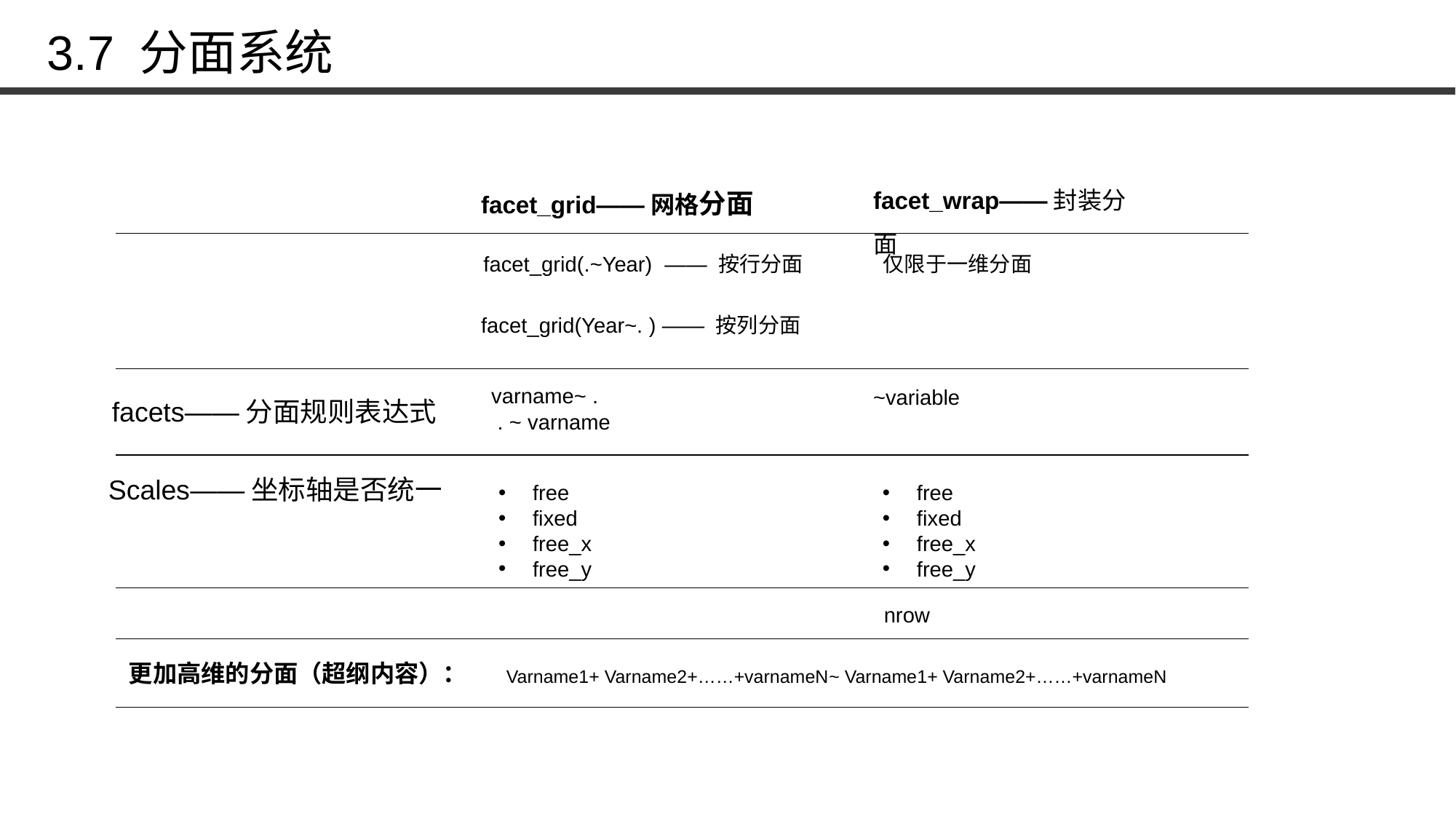

3.7 分面系统
facet_wrap——封装分面
facet_grid——网格分面
facet_grid(.~Year)  —— 按行分面
仅限于一维分面
facet_grid(Year~. ) —— 按列分面
varname~ .
 . ~ varname
~variable
facets——分面规则表达式
Scales——坐标轴是否统一
free
fixed
free_x
free_y
free
fixed
free_x
free_y
nrow
更加高维的分面（超纲内容）：
Varname1+ Varname2+……+varnameN~ Varname1+ Varname2+……+varnameN